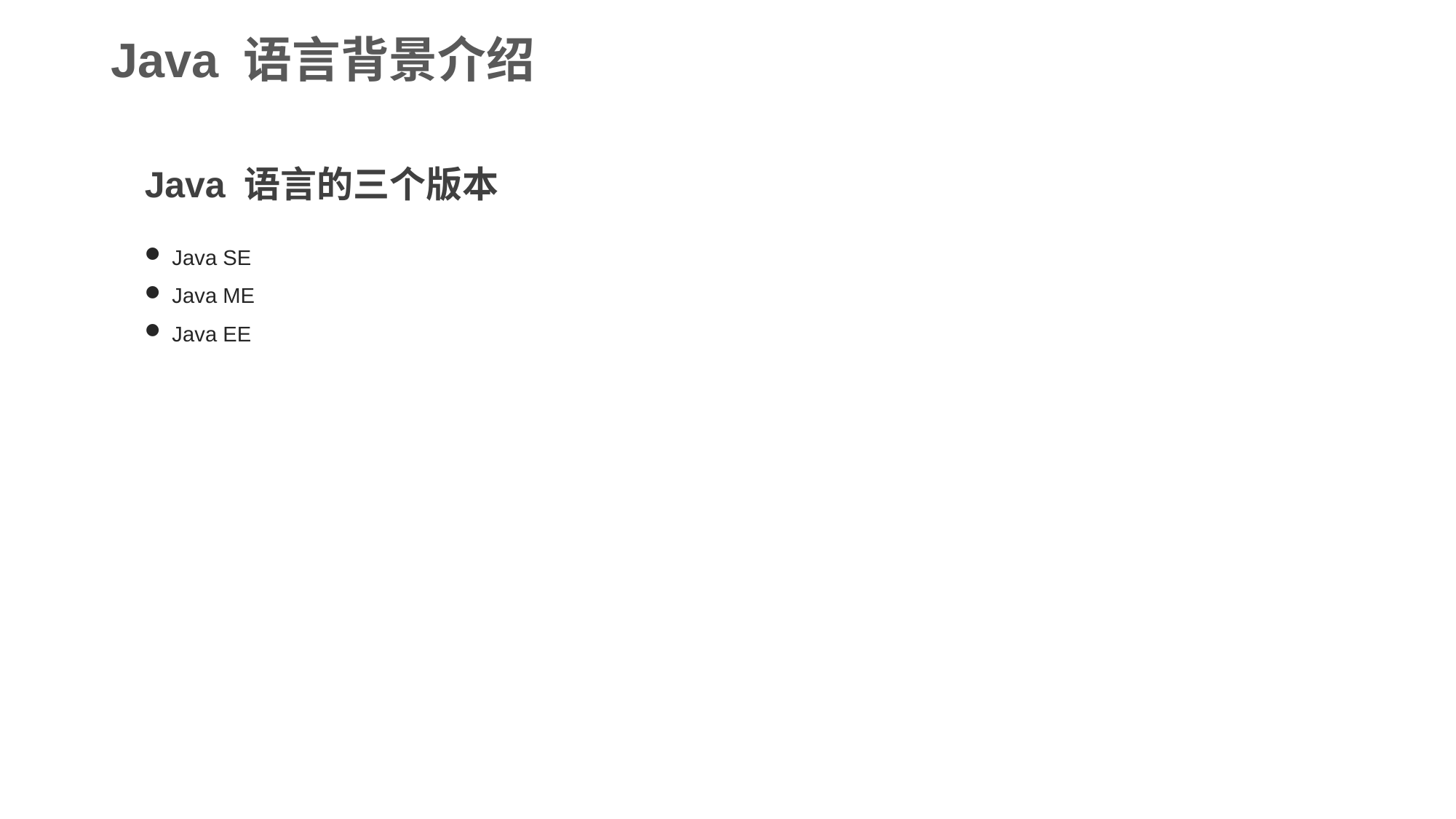

Java 语言背景介绍
Java 语言的三个版本
 Java SE
 Java ME
 Java EE